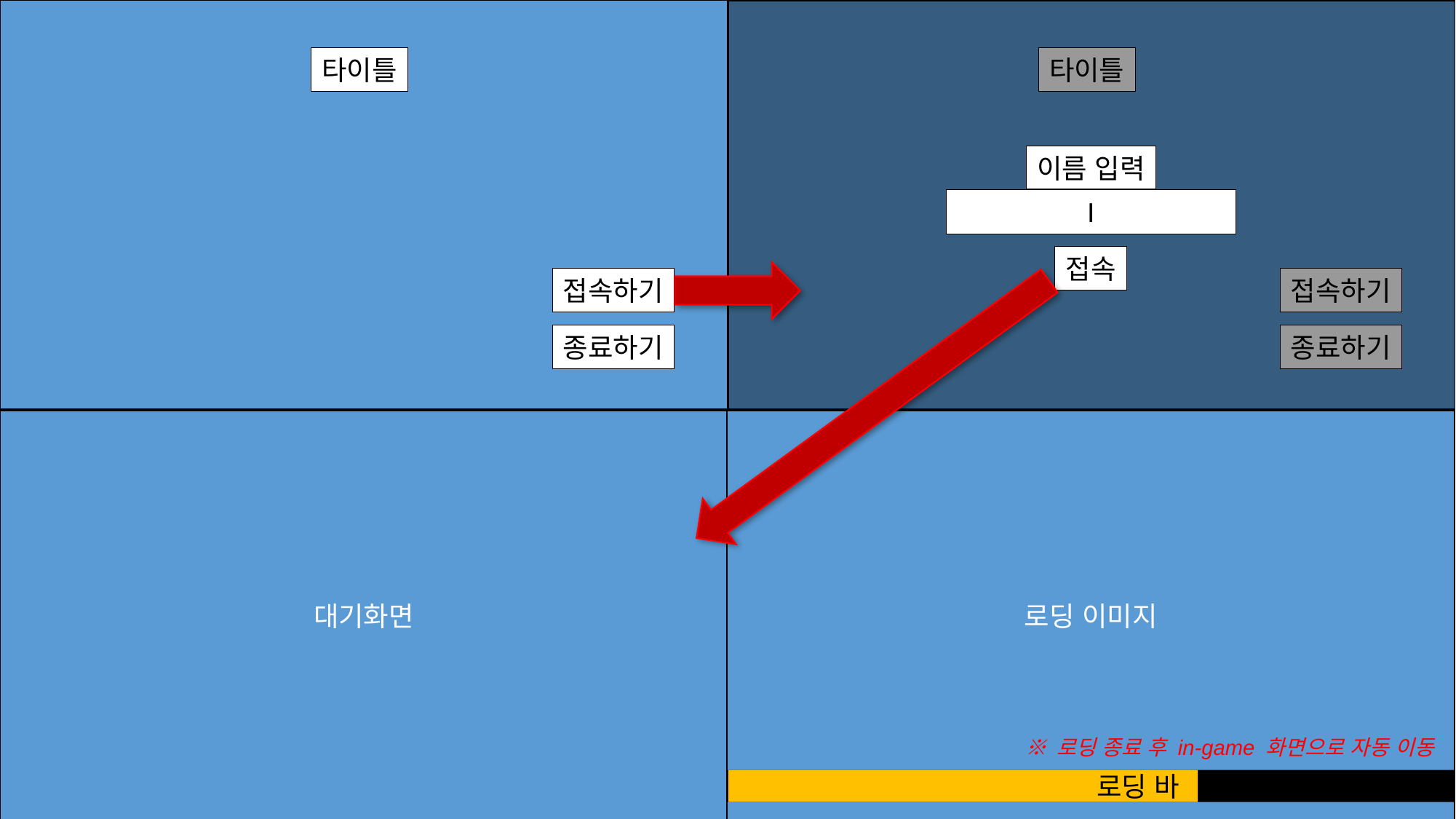

타이틀
접속하기
종료하기

타이틀
이름 입력
I
접속

접속하기
종료하기

대기화면
로딩 이미지

로딩 바
※ 로딩 종료 후 in-game 화면으로 자동 이동